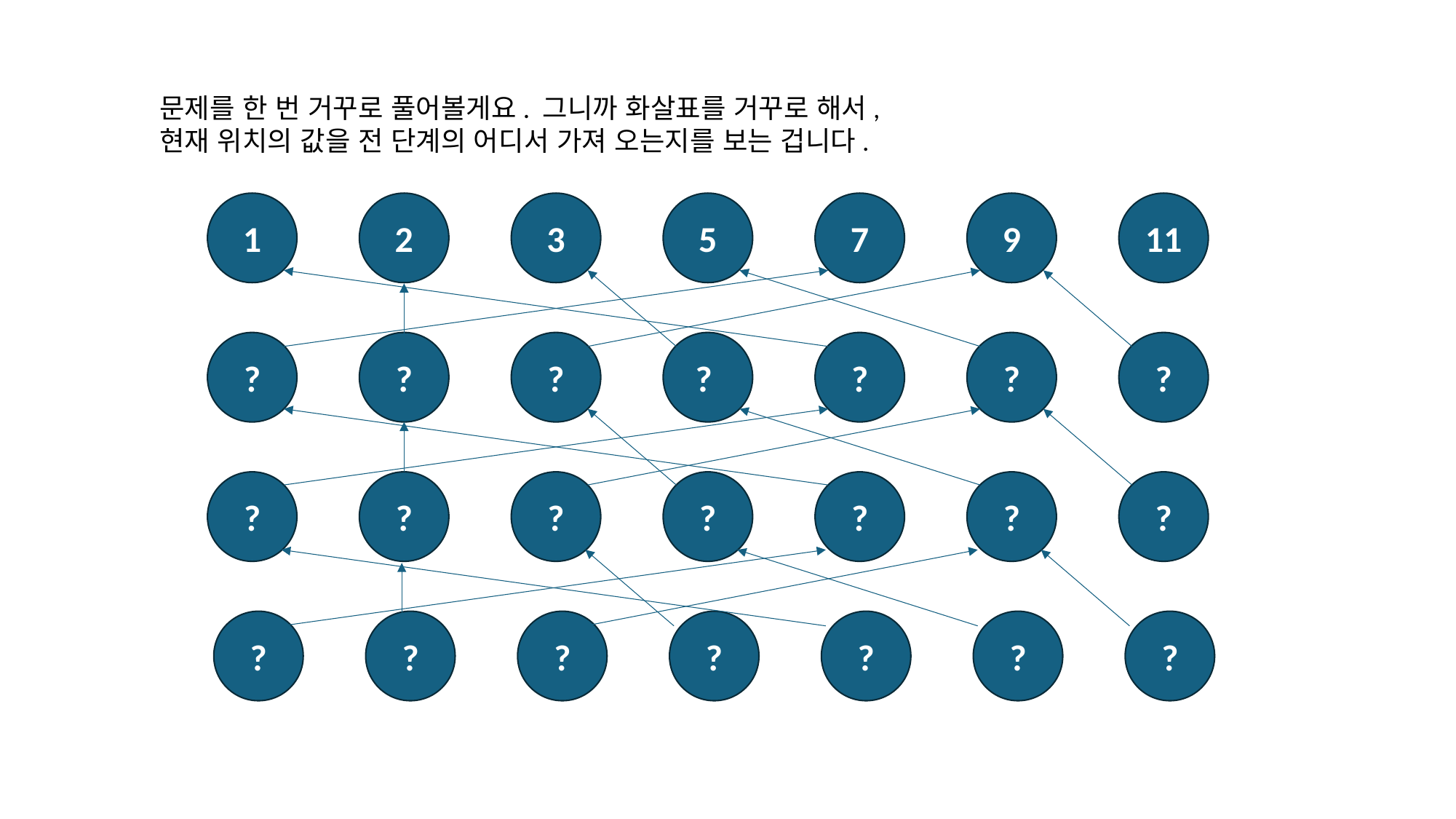

문제를 한 번 거꾸로 풀어볼게요. 그니까 화살표를 거꾸로 해서,
현재 위치의 값을 전 단계의 어디서 가져 오는지를 보는 겁니다.
1
2
3
5
7
9
11
?
?
?
?
?
?
?
?
?
?
?
?
?
?
?
?
?
?
?
?
?